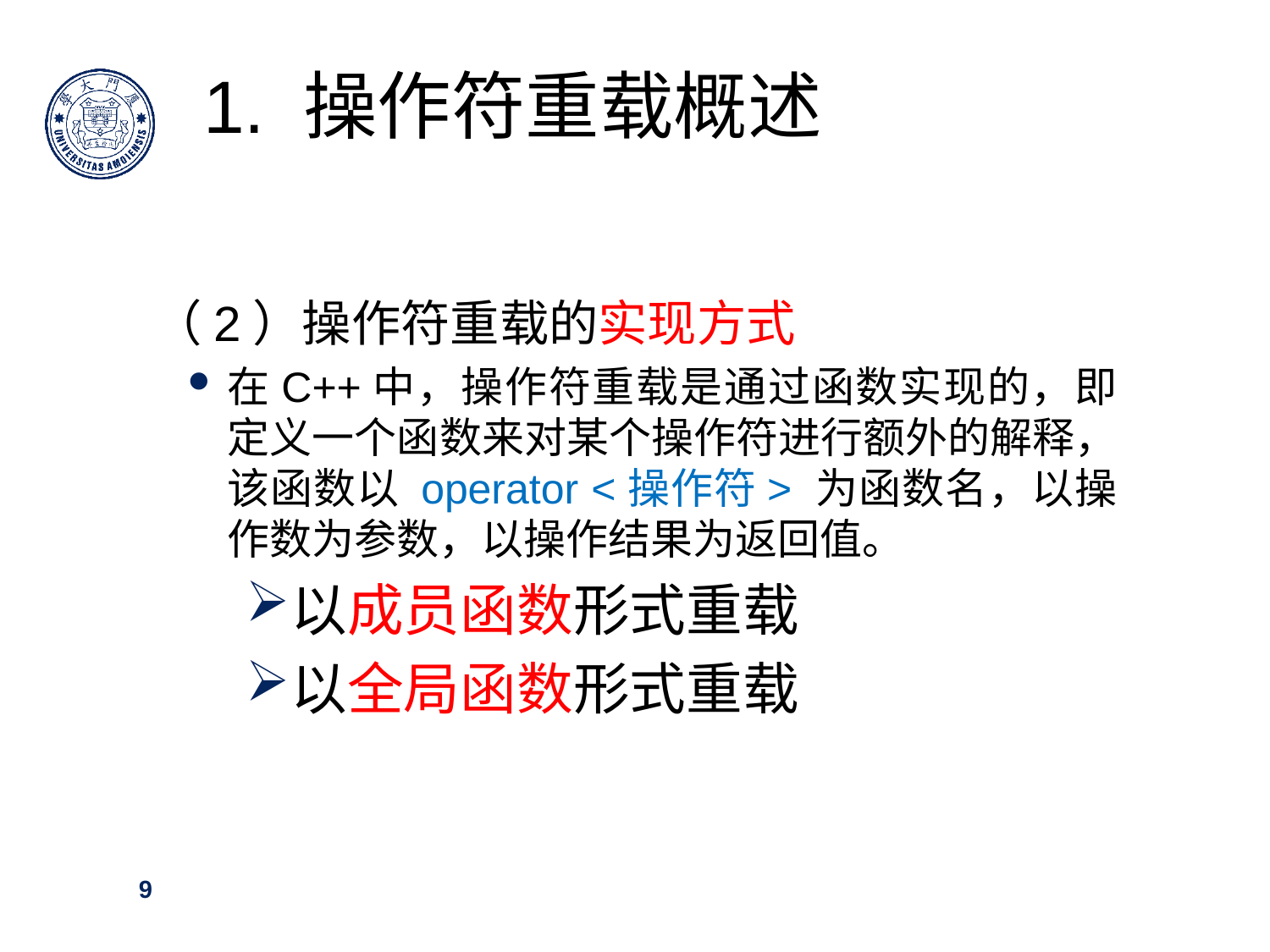

1. 操作符重载概述
（2）操作符重载的实现方式
在C++中，操作符重载是通过函数实现的，即定义一个函数来对某个操作符进行额外的解释，该函数以 operator <操作符> 为函数名，以操作数为参数，以操作结果为返回值。
以成员函数形式重载
以全局函数形式重载
9